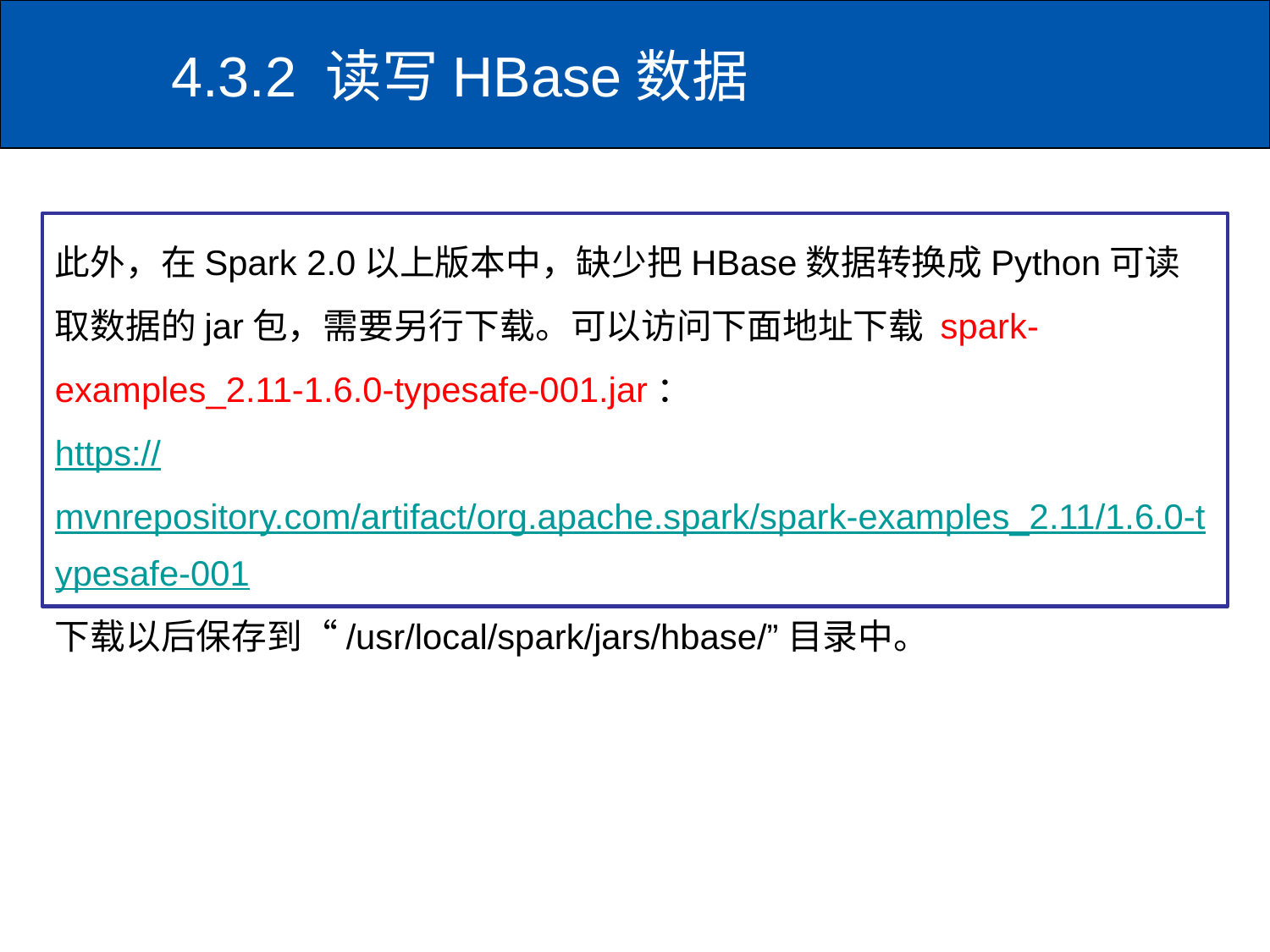

# 4.3.2 读写HBase数据
此外，在Spark 2.0以上版本中，缺少把HBase数据转换成Python可读取数据的jar包，需要另行下载。可以访问下面地址下载 spark-examples_2.11-1.6.0-typesafe-001.jar：
https://mvnrepository.com/artifact/org.apache.spark/spark-examples_2.11/1.6.0-typesafe-001
下载以后保存到“/usr/local/spark/jars/hbase/”目录中。